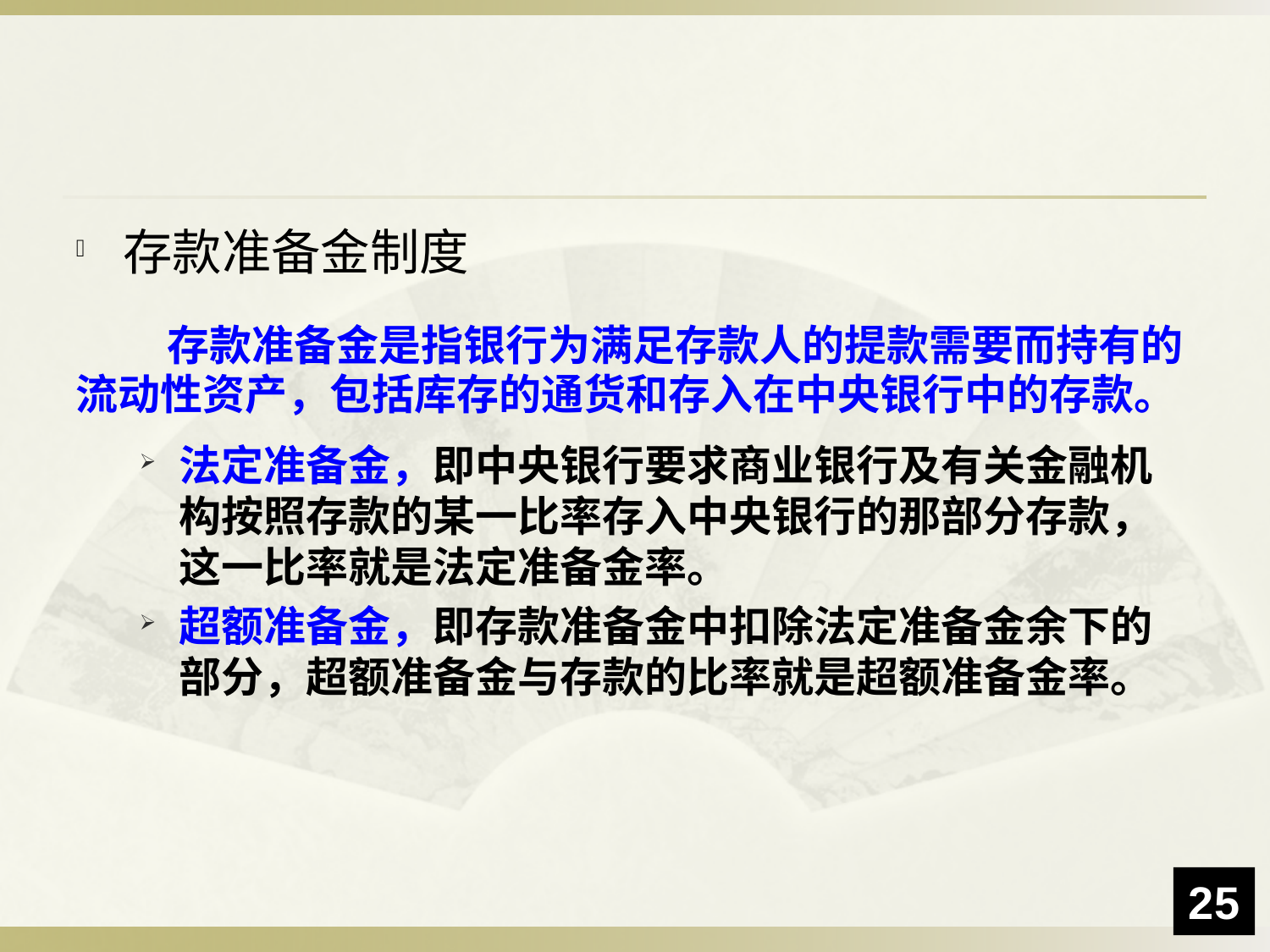

# 存款准备金制度
      存款准备金是指银行为满足存款人的提款需要而持有的流动性资产，包括库存的通货和存入在中央银行中的存款。
法定准备金，即中央银行要求商业银行及有关金融机构按照存款的某一比率存入中央银行的那部分存款，这一比率就是法定准备金率。
超额准备金，即存款准备金中扣除法定准备金余下的部分，超额准备金与存款的比率就是超额准备金率。
25